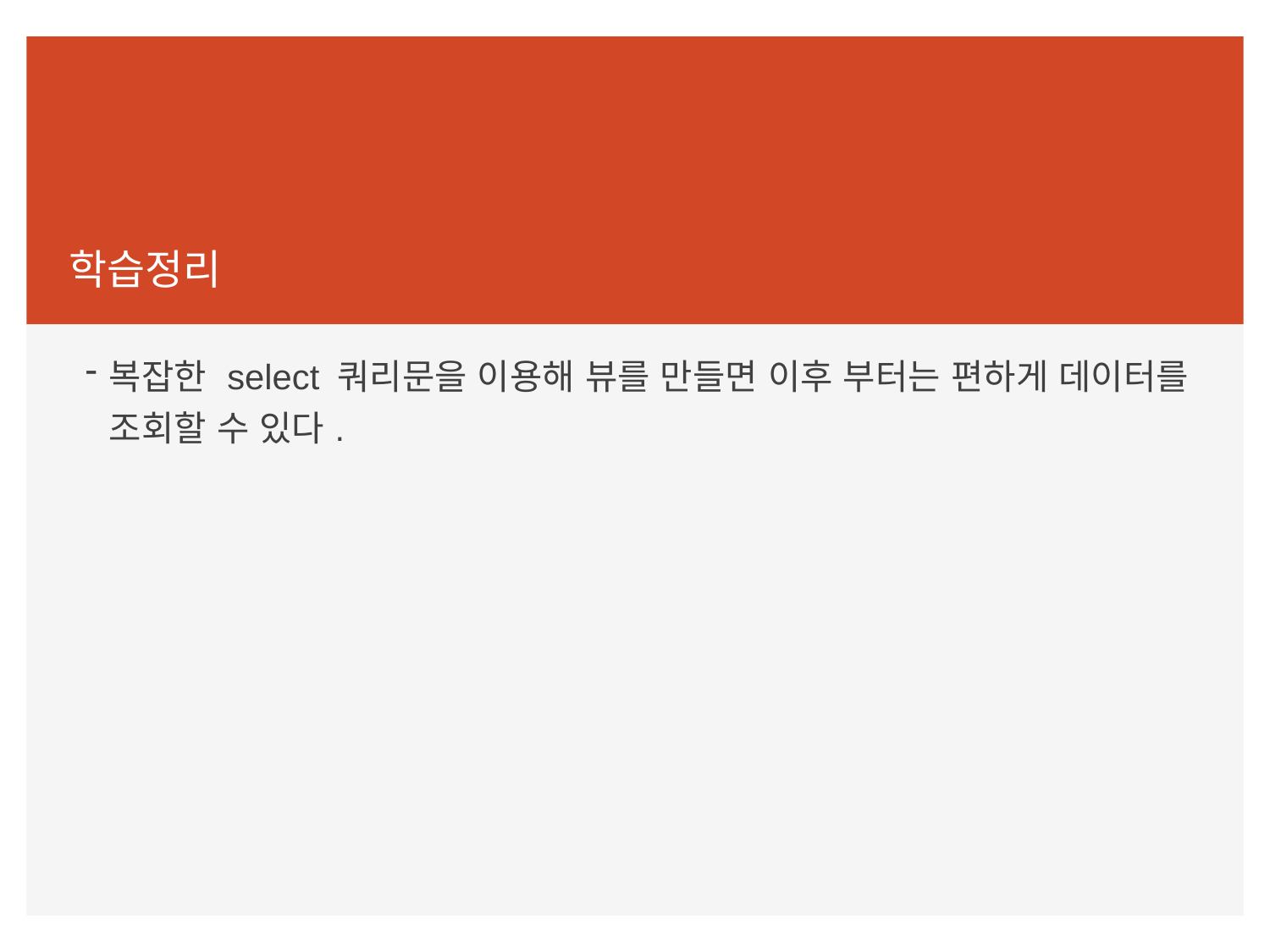

학습정리
복잡한 select 쿼리문을 이용해 뷰를 만들면 이후 부터는 편하게 데이터를 조회할 수 있다.